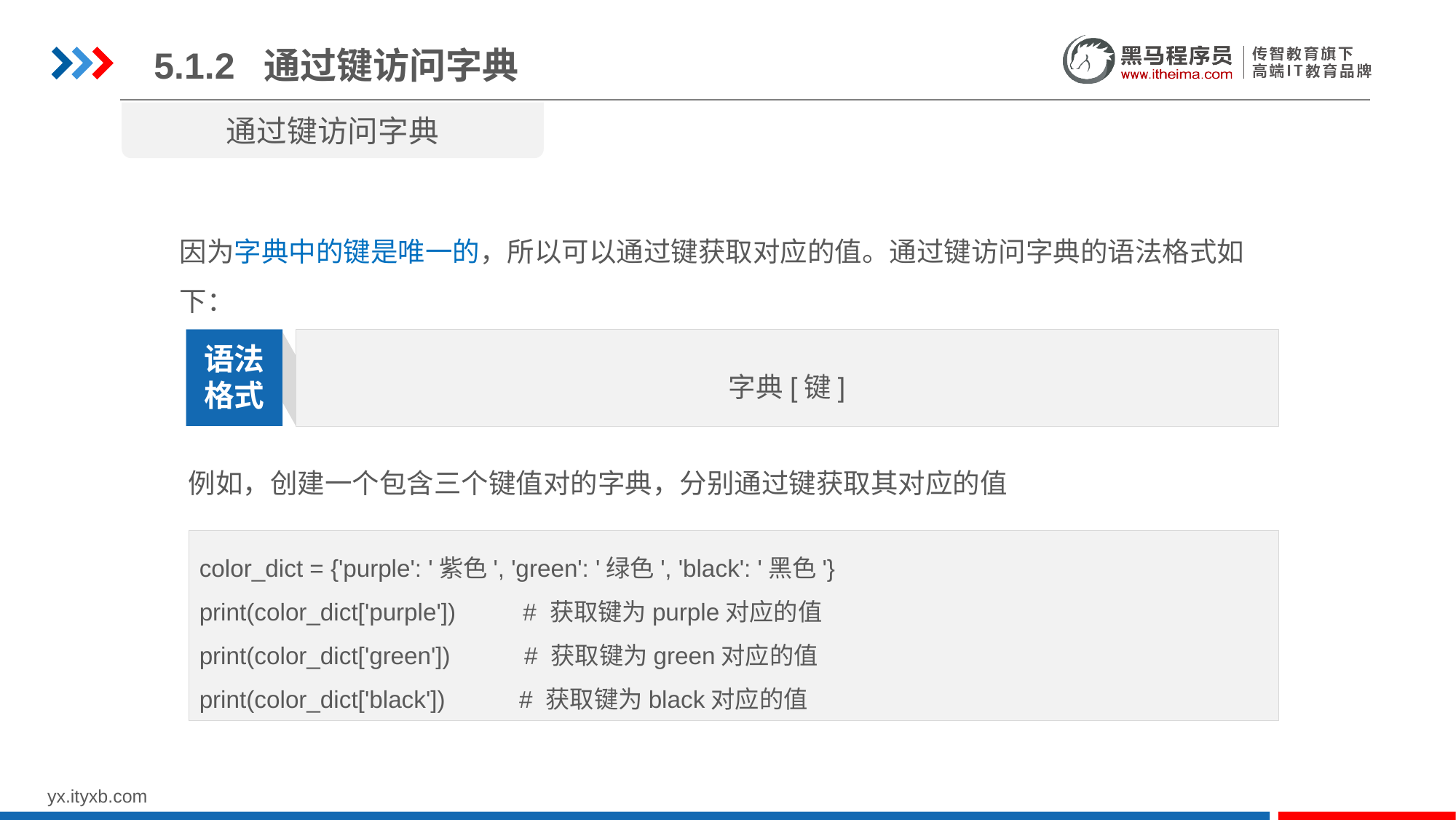

5.1.2  通过键访问字典

通过键访问字典
因为字典中的键是唯一的，所以可以通过键获取对应的值。通过键访问字典的语法格式如下：

字典[键]

语法
格式
例如，创建一个包含三个键值对的字典，分别通过键获取其对应的值
color_dict = {'purple': '紫色', 'green': '绿色', 'black': '黑色'}
print(color_dict['purple'])          # 获取键为purple对应的值
print(color_dict['green'])           # 获取键为green对应的值
print(color_dict['black'])           # 获取键为black对应的值